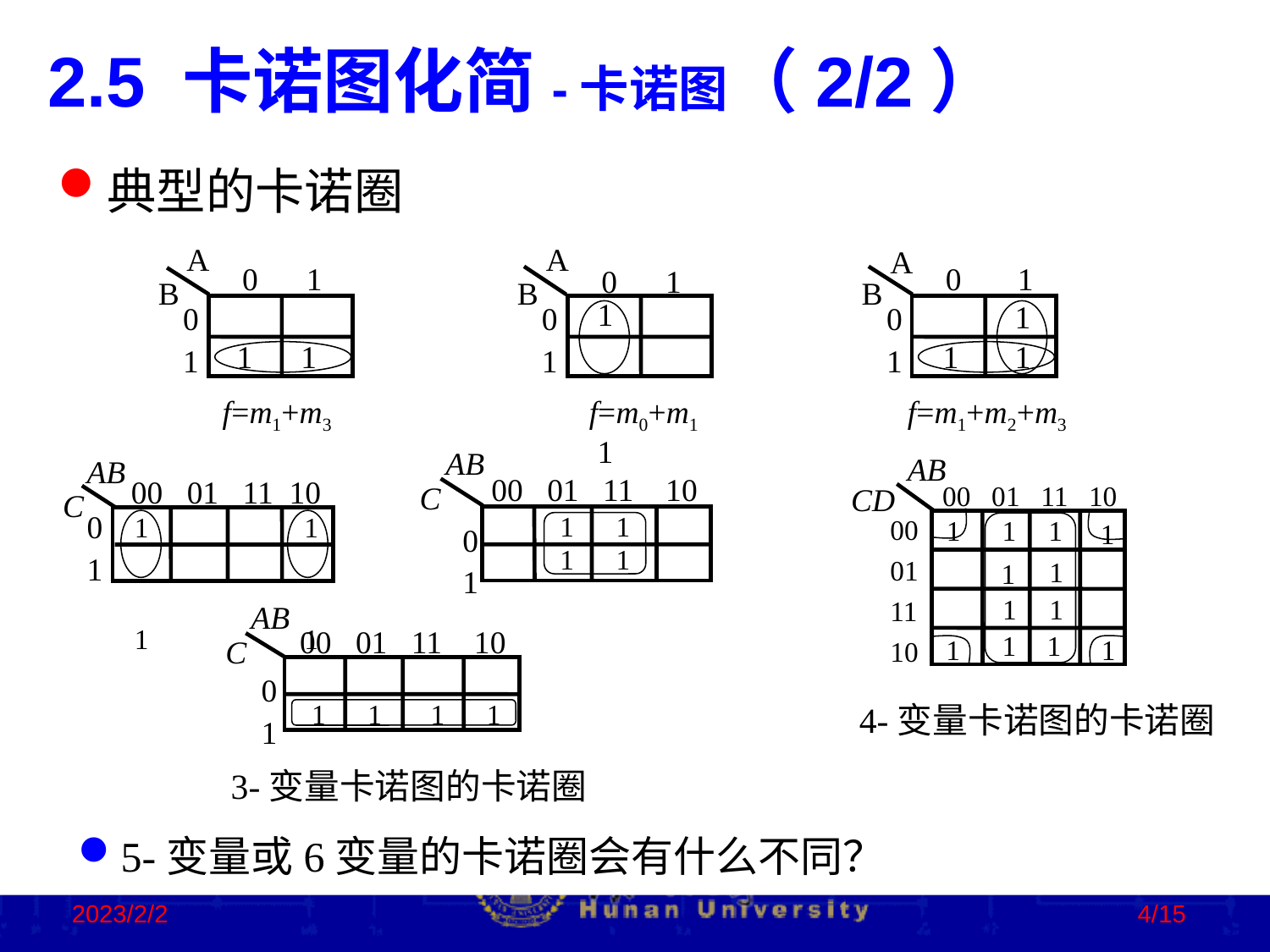

2.5 卡诺图化简-卡诺图（2/2）
典型的卡诺圈
A
A
A
 0      1
 0       1
 0      1

B
B
B

1      1
01
01
01
1

1      1
1       1

f=m1+m3                                f=m0+m1                          f=m1+m2+m3
AB
AB
 00   01   11    10
00   01   11  10
C

C

01
1      1
1      1
1      1  1      1

01

AB
00   01   11    10
C

01
1      1       1      1

3-变量卡诺图的卡诺圈
AB
00   01   11   10
CD

0001
11
10
1
1

1
1

1

1
1
1

1
1
1
1

4-变量卡诺图的卡诺圈
5-变量或6变量的卡诺圈会有什么不同？
2023/2/2
4/15